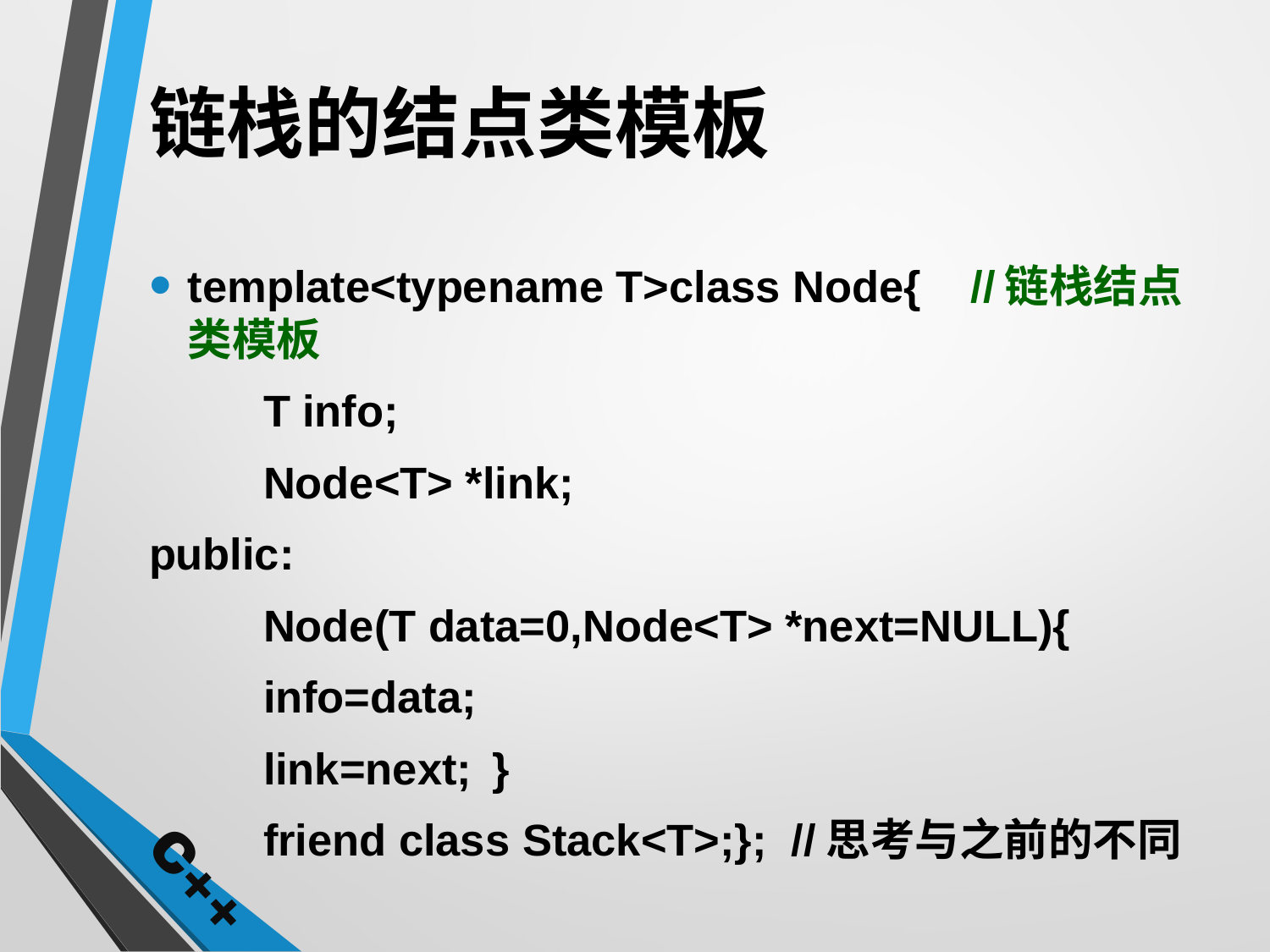

# 链栈的结点类模板
template<typename T>class Node{    //链栈结点类模板
	T info;
	Node<T> *link;
public:
	Node(T data=0,Node<T> *next=NULL){
	info=data;
	link=next;	}
	friend class Stack<T>;};  //思考与之前的不同